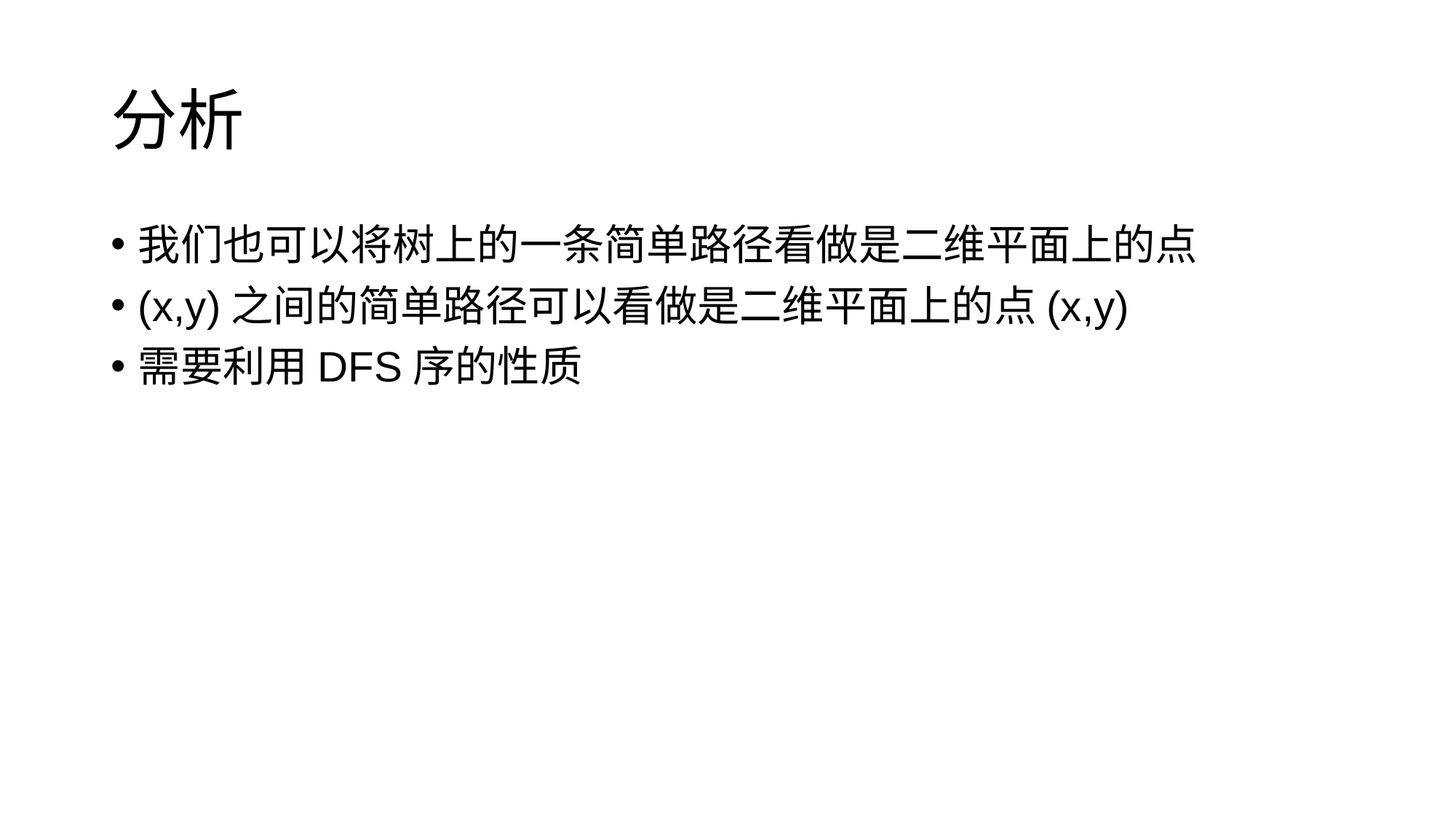

# 分析
我们也可以将树上的一条简单路径看做是二维平面上的点
(x,y)之间的简单路径可以看做是二维平面上的点(x,y)
需要利用DFS序的性质